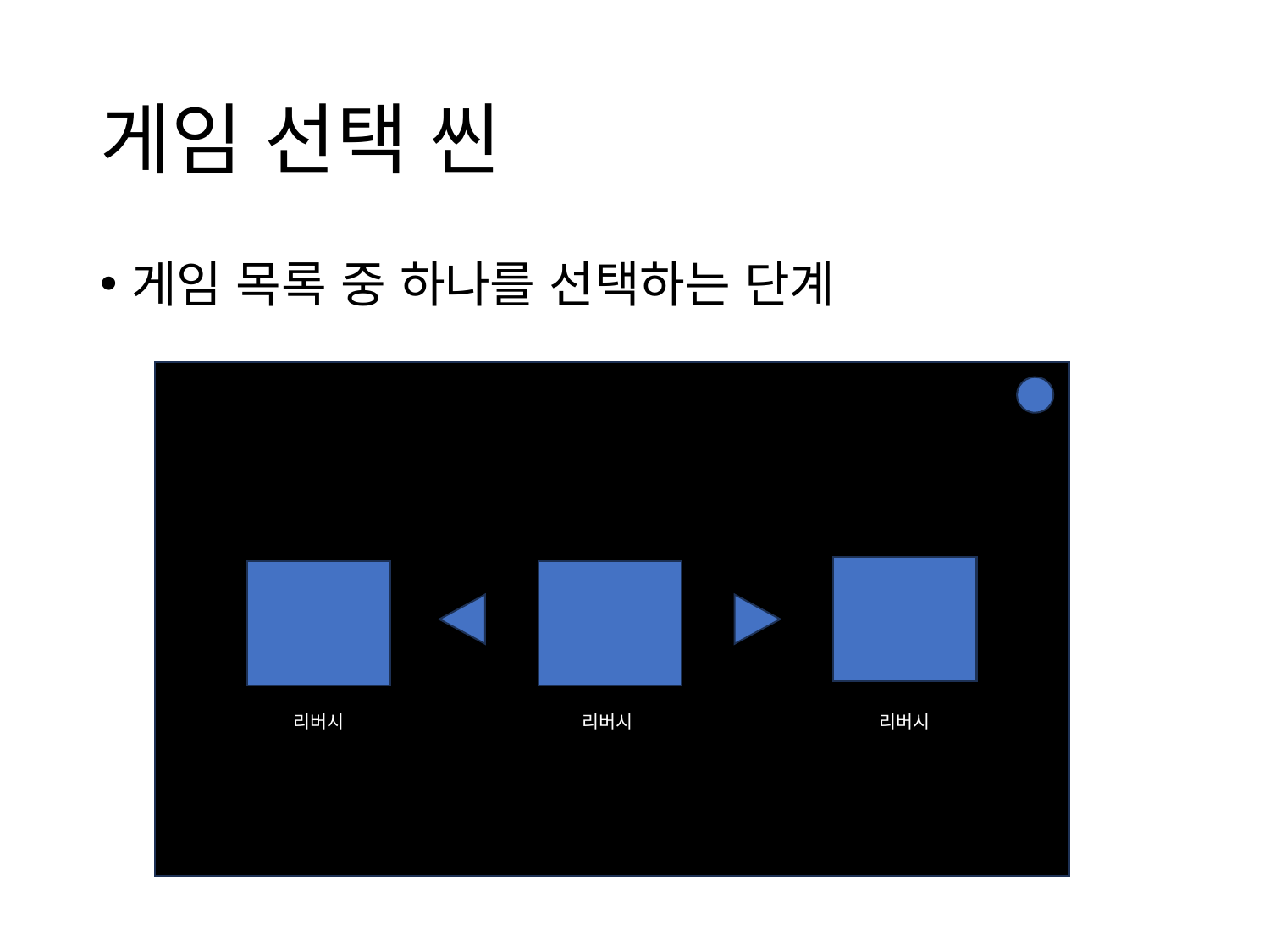

# 게임 선택 씬
게임 목록 중 하나를 선택하는 단계

리버시
리버시
리버시